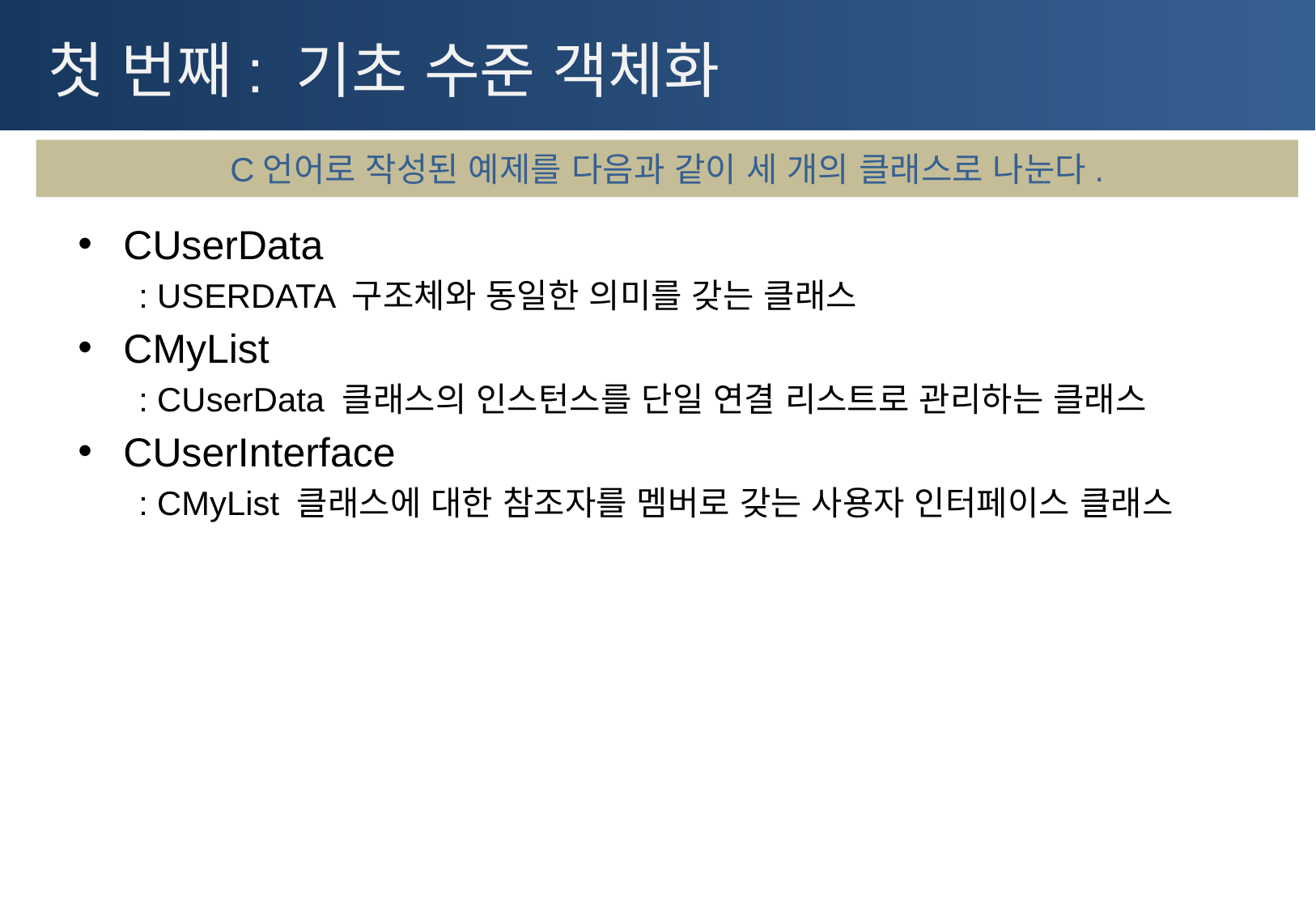

# 첫 번째: 기초 수준 객체화
C언어로 작성된 예제를 다음과 같이 세 개의 클래스로 나눈다.
CUserData
: USERDATA 구조체와 동일한 의미를 갖는 클래스
CMyList
: CUserData 클래스의 인스턴스를 단일 연결 리스트로 관리하는 클래스
CUserInterface
: CMyList 클래스에 대한 참조자를 멤버로 갖는 사용자 인터페이스 클래스